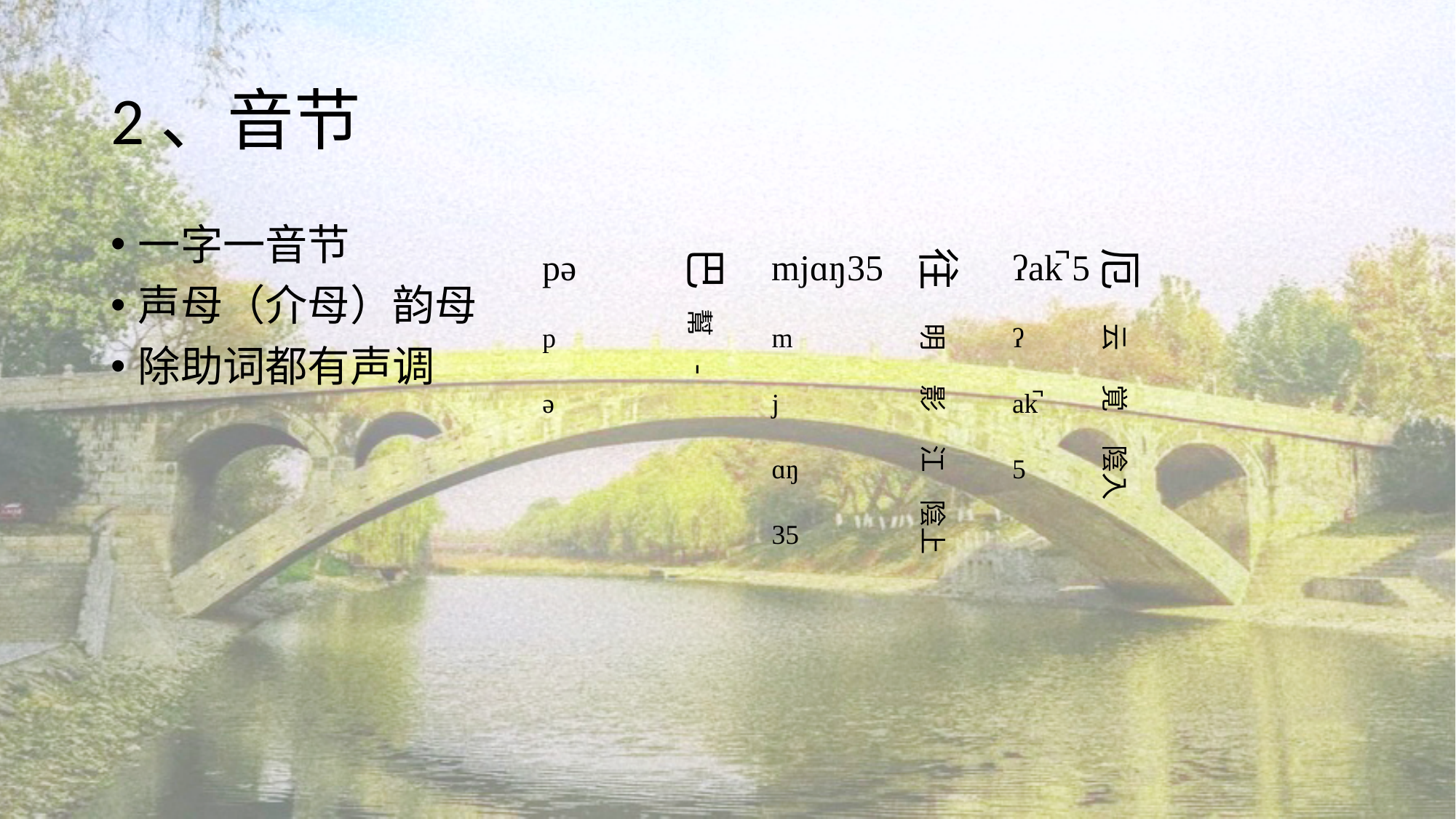

# 2、音节
一字一音节
声母（介母）韵母
除助词都有声调

厄　 云 　覚　 陰入

往　 明　 影　 江　陰上

巴   幫   -
mjɑŋ35

m

j

ɑŋ

35
ʔak̚ 5

ʔ

ak̚

5
pə

p

ə